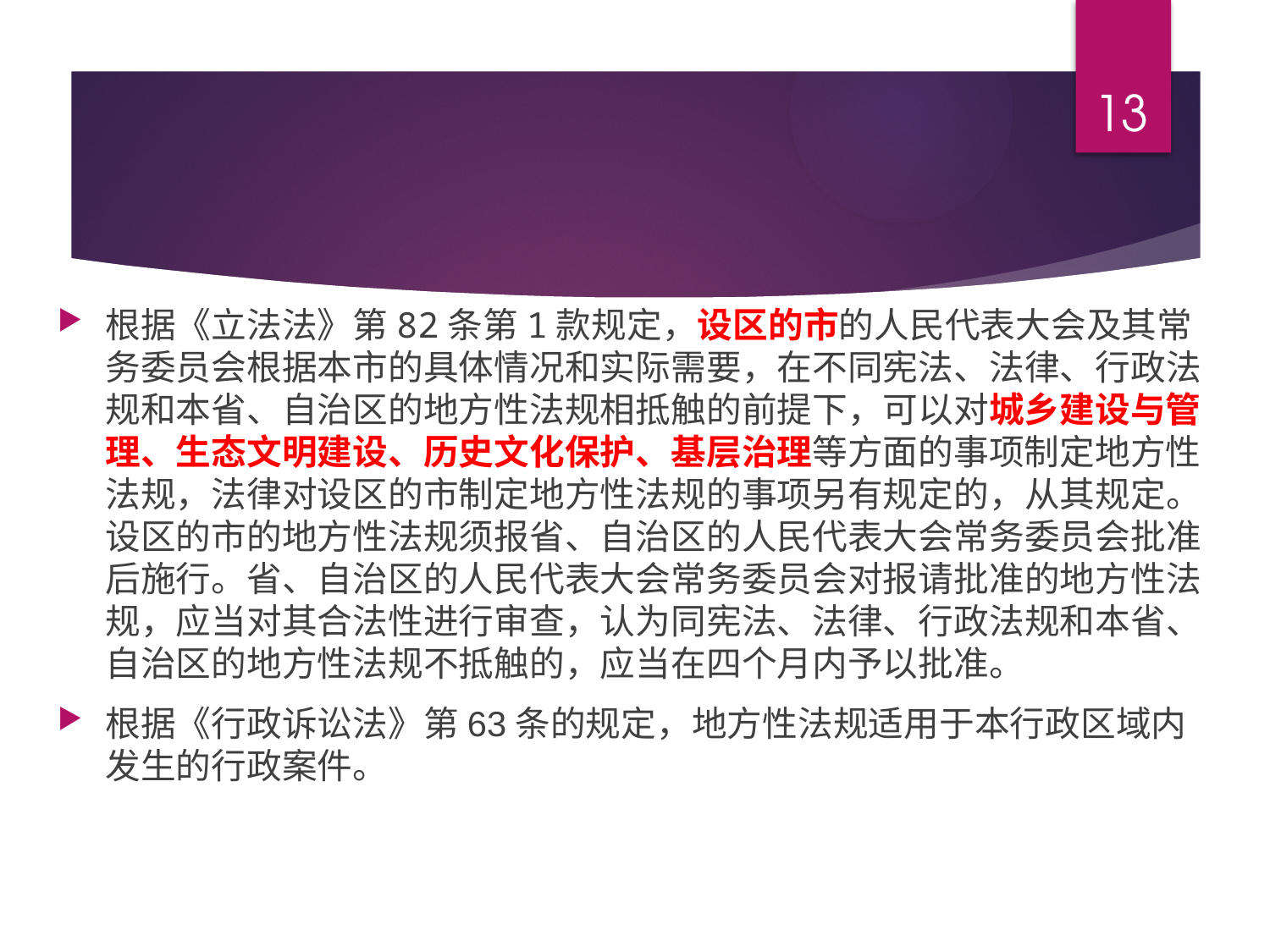

13
#
根据《立法法》第82条第1款规定，设区的市的人民代表大会及其常务委员会根据本市的具体情况和实际需要，在不同宪法、法律、行政法规和本省、自治区的地方性法规相抵触的前提下，可以对城乡建设与管理、生态文明建设、历史文化保护、基层治理等方面的事项制定地方性法规，法律对设区的市制定地方性法规的事项另有规定的，从其规定。设区的市的地方性法规须报省、自治区的人民代表大会常务委员会批准后施行。省、自治区的人民代表大会常务委员会对报请批准的地方性法规，应当对其合法性进行审查，认为同宪法、法律、行政法规和本省、自治区的地方性法规不抵触的，应当在四个月内予以批准。
根据《行政诉讼法》第63条的规定，地方性法规适用于本行政区域内发生的行政案件。